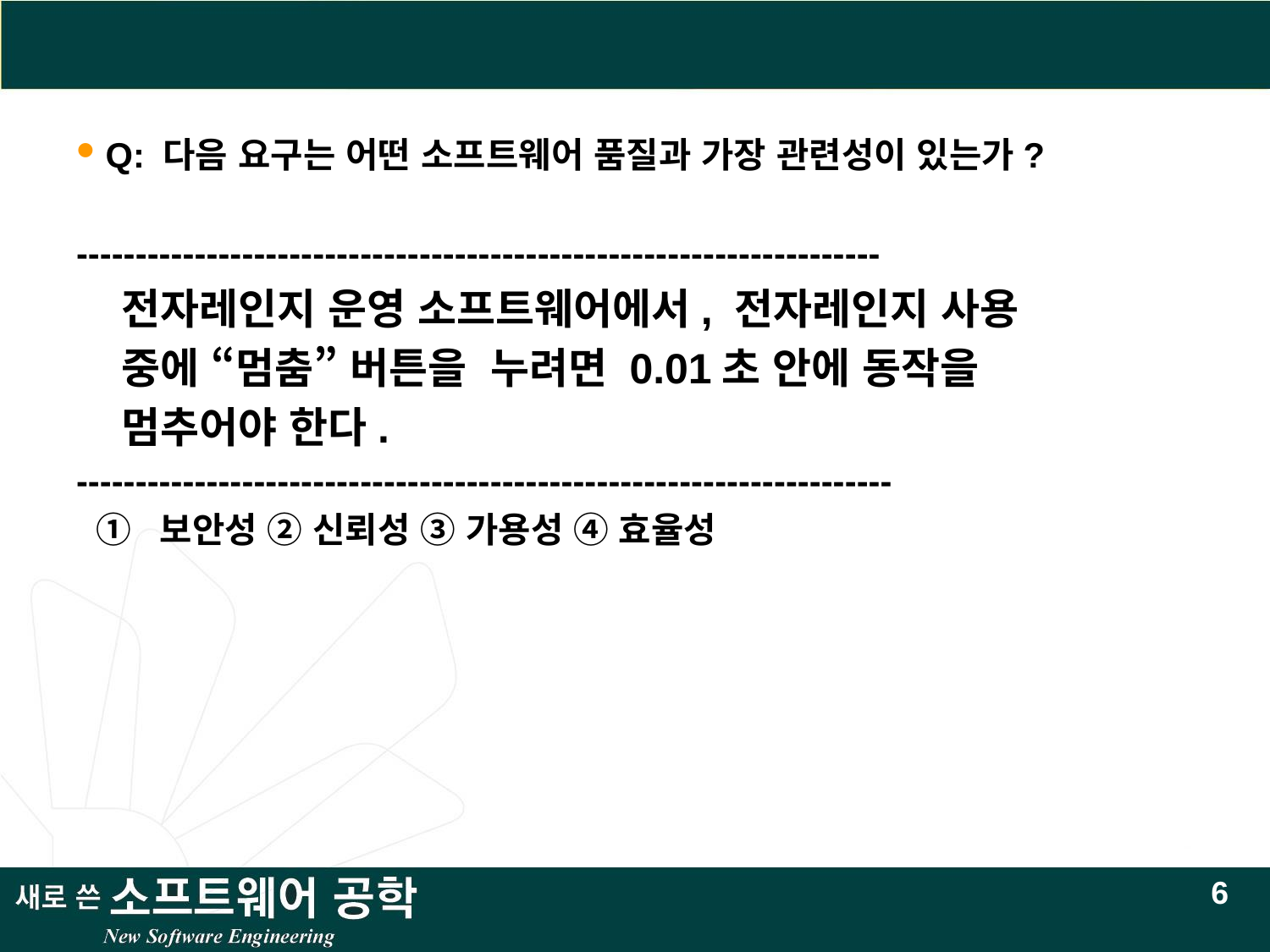

#
Q: 다음 요구는 어떤 소프트웨어 품질과 가장 관련성이 있는가?

--------------------------------------------------------------------
   전자레인지 운영 소프트웨어에서, 전자레인지 사용
   중에 “멈춤” 버튼을  누려면 0.01초 안에 동작을
   멈추어야 한다.
---------------------------------------------------------------------
  ①  보안성 ② 신뢰성 ③ 가용성 ④ 효율성
6